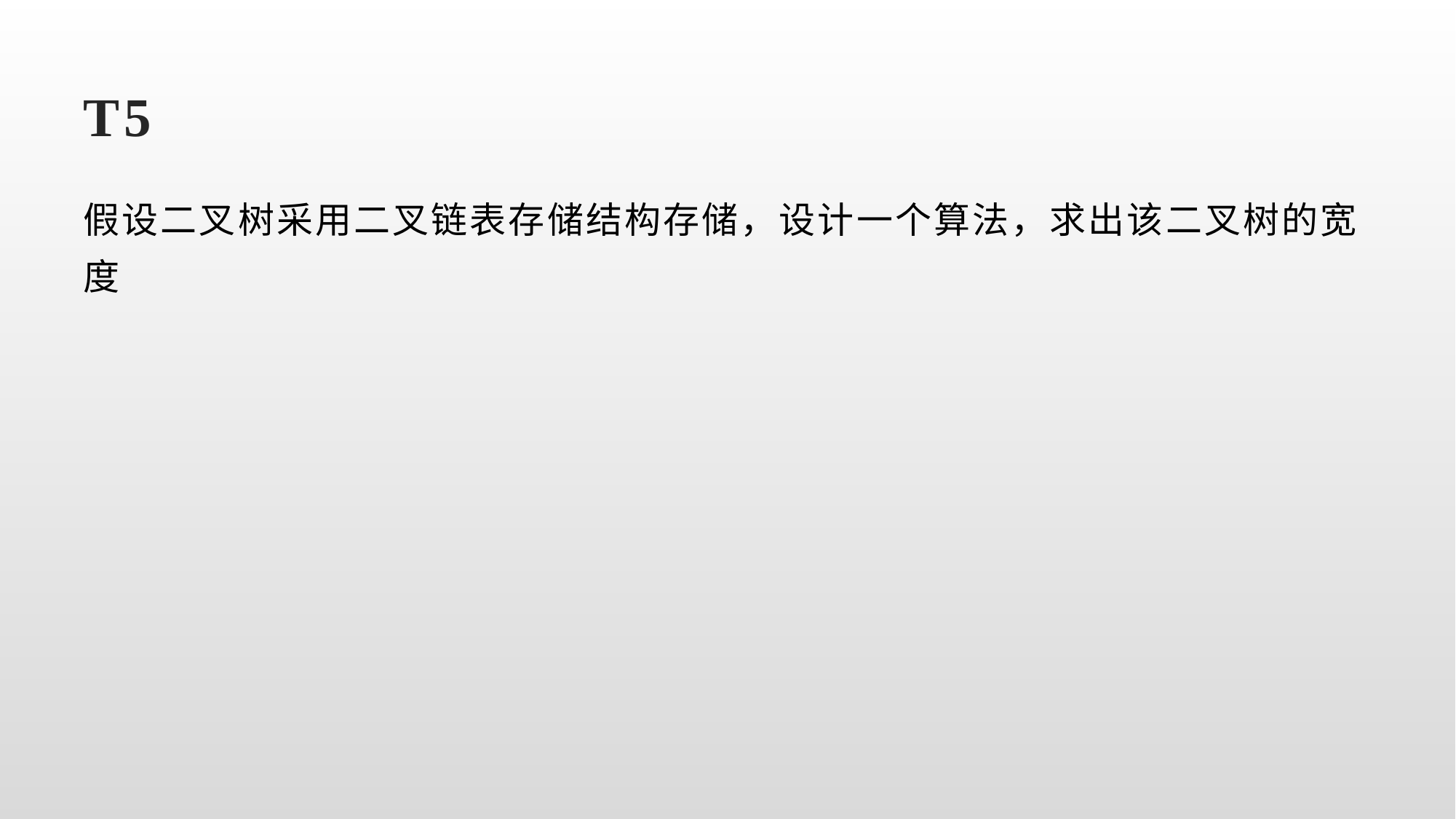

# T5
假设二叉树采用二叉链表存储结构存储，设计一个算法，求出该二叉树的宽度